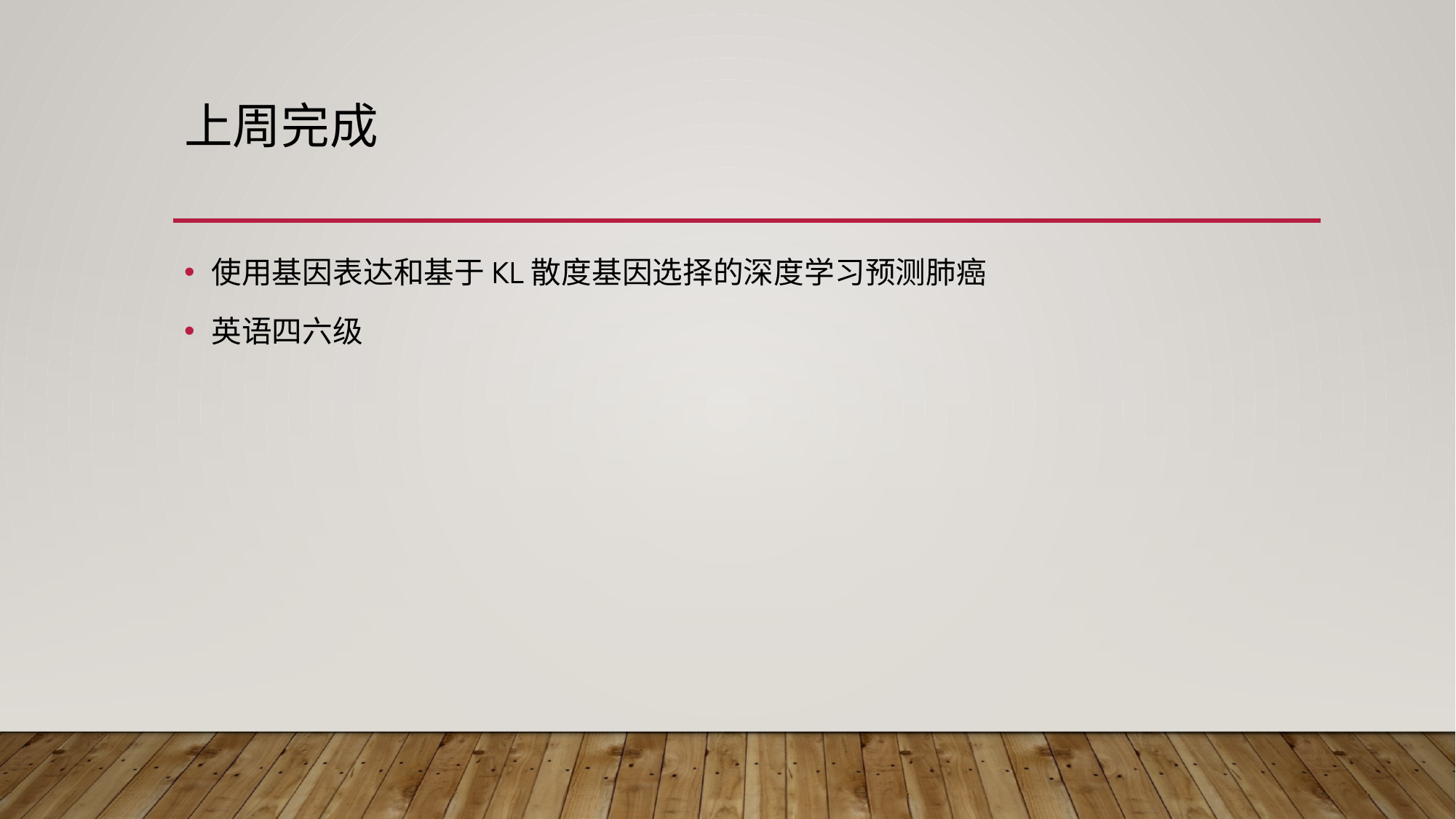

# 上周完成
使用基因表达和基于KL散度基因选择的深度学习预测肺癌
英语四六级